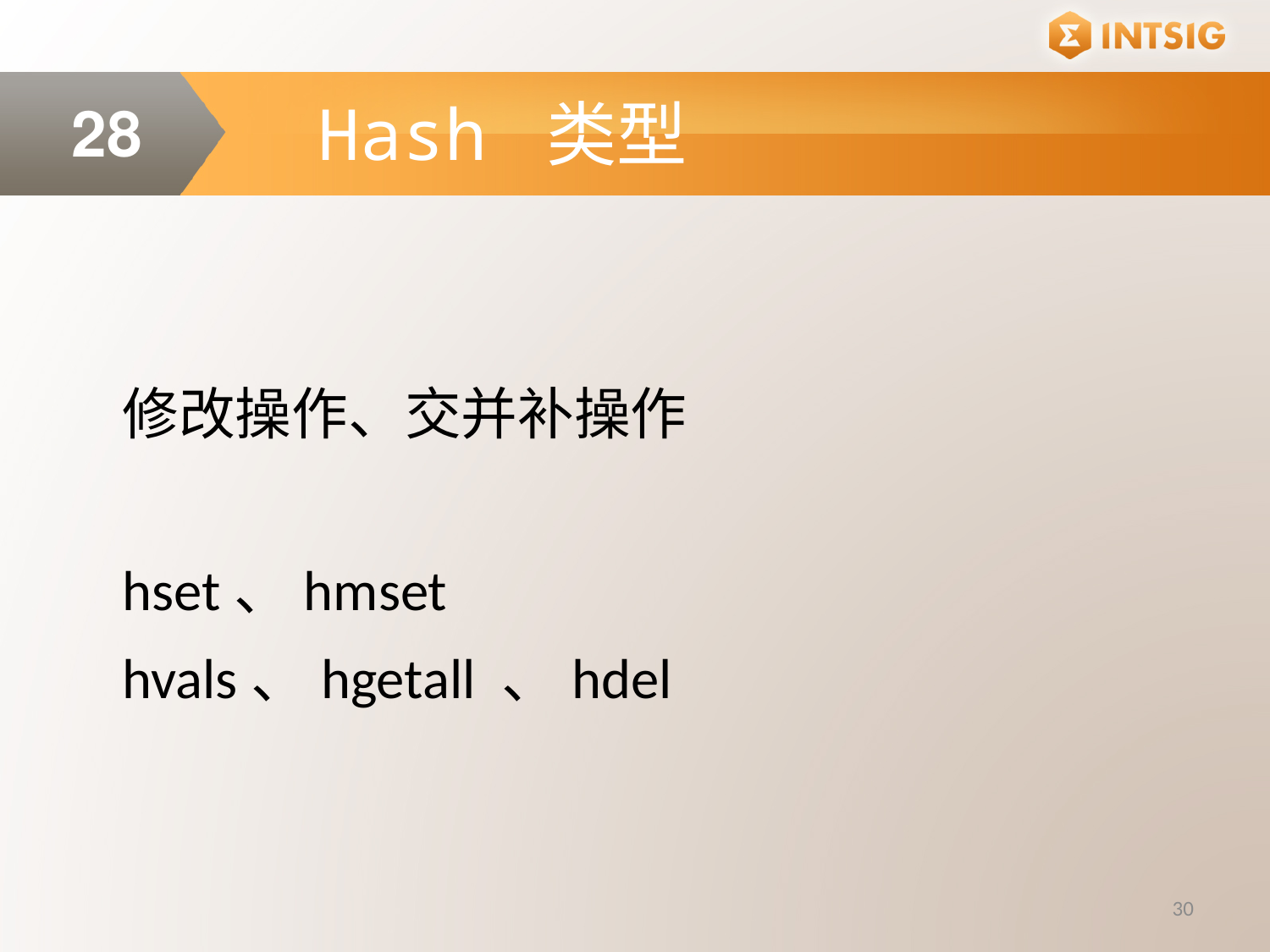

Hash 类型
28
修改操作、交并补操作

hset、hmset
hvals、hgetall 、hdel
30